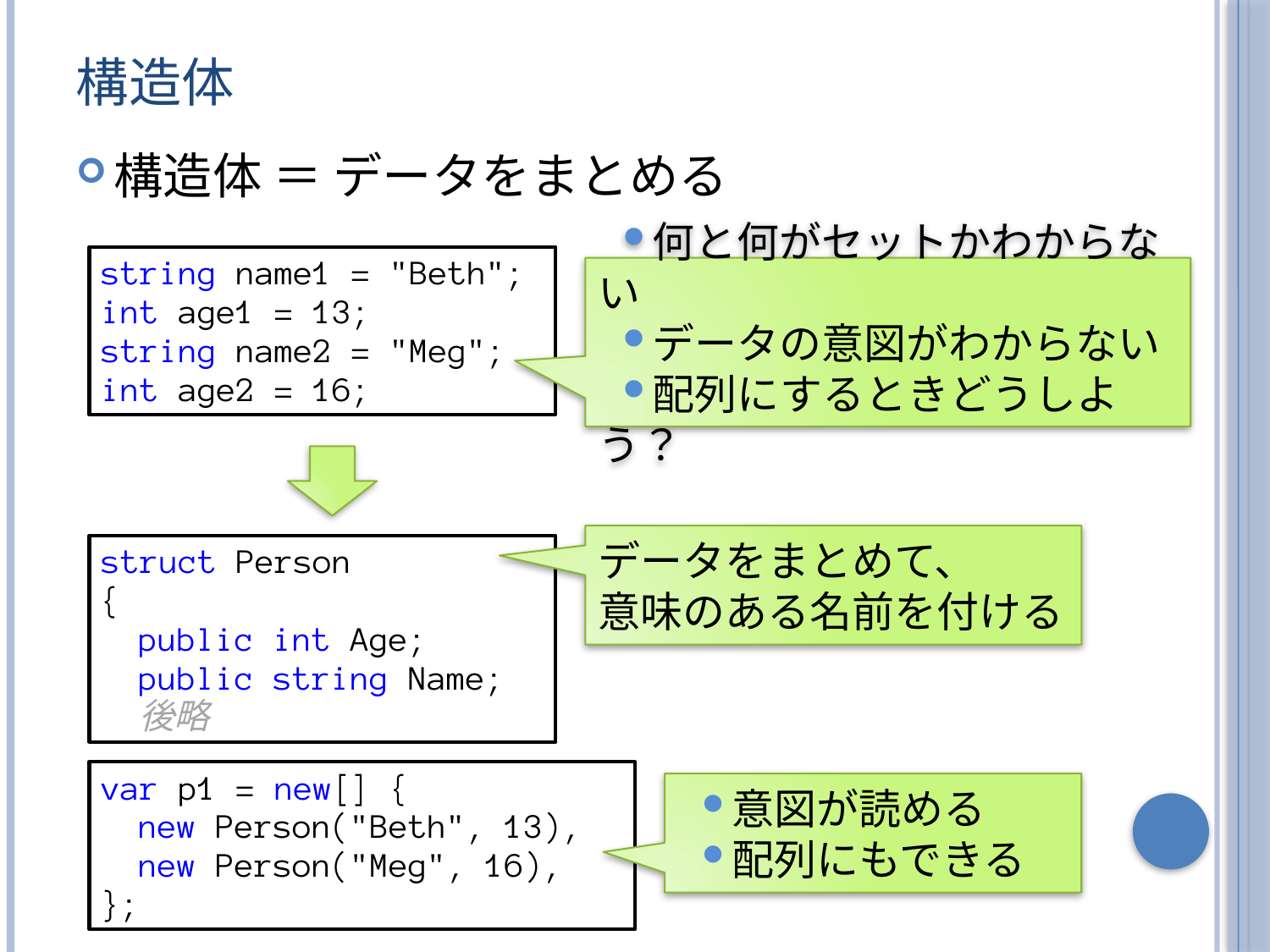

# 構造体
構造体 ＝ データをまとめる
string name1 = "Beth";
int age1 = 13;
string name2 = "Meg";
int age2 = 16;
何と何がセットかわからない
データの意図がわからない
配列にするときどうしよう？

データをまとめて、
意味のある名前を付ける
struct Person
{
	public int Age;
	public string Name;
	後略
var p1 = new[] {
	new Person("Beth", 13),
	new Person("Meg", 16),
};
意図が読める
配列にもできる